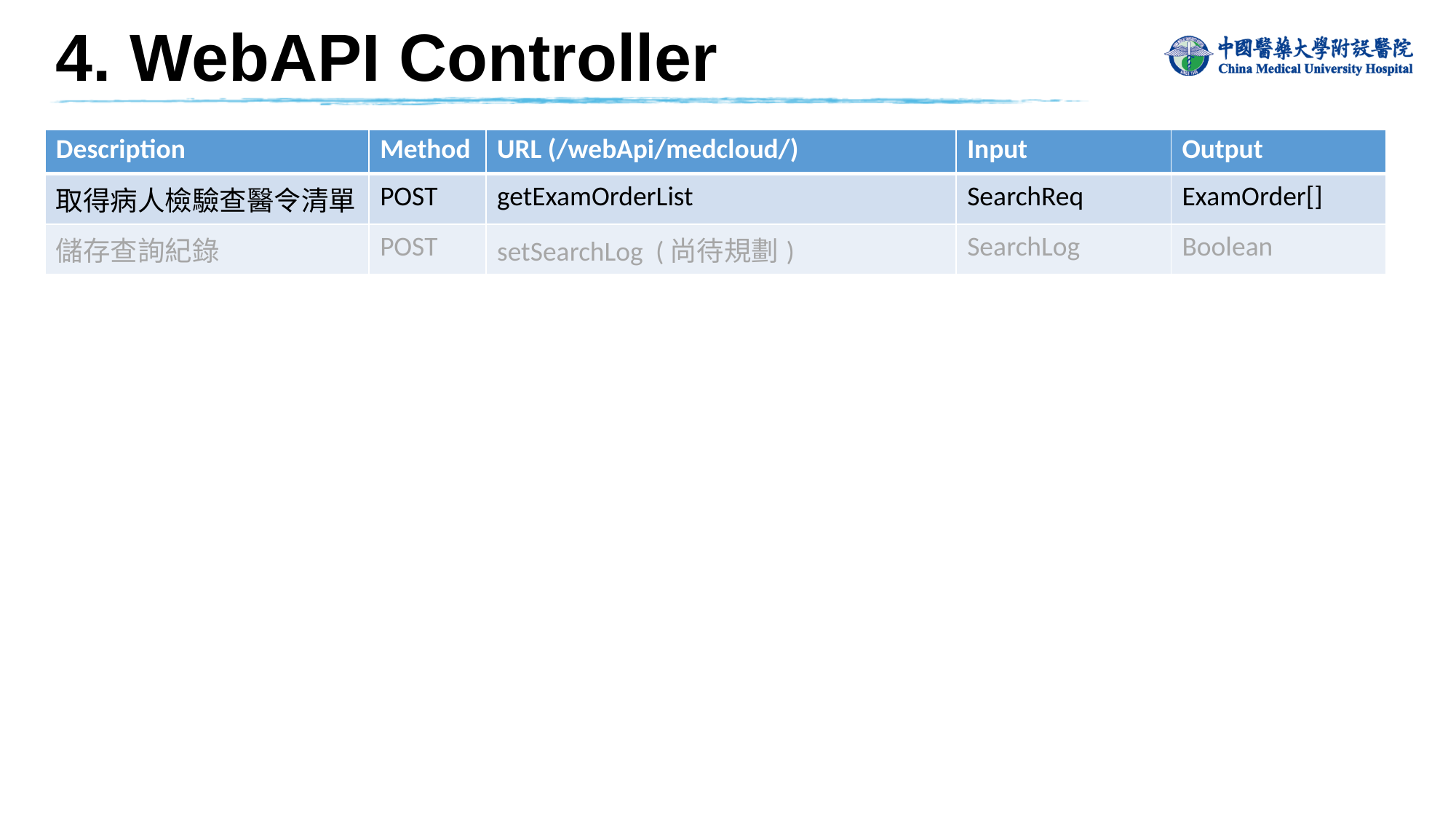

4. WebAPI Controller
| Description | Method | URL (/webApi/medcloud/) | Input | Output |
| --- | --- | --- | --- | --- |
| 取得病人檢驗查醫令清單 | POST | getExamOrderList | SearchReq | ExamOrder[] |
| 儲存查詢紀錄 | POST | setSearchLog (尚待規劃) | SearchLog | Boolean |